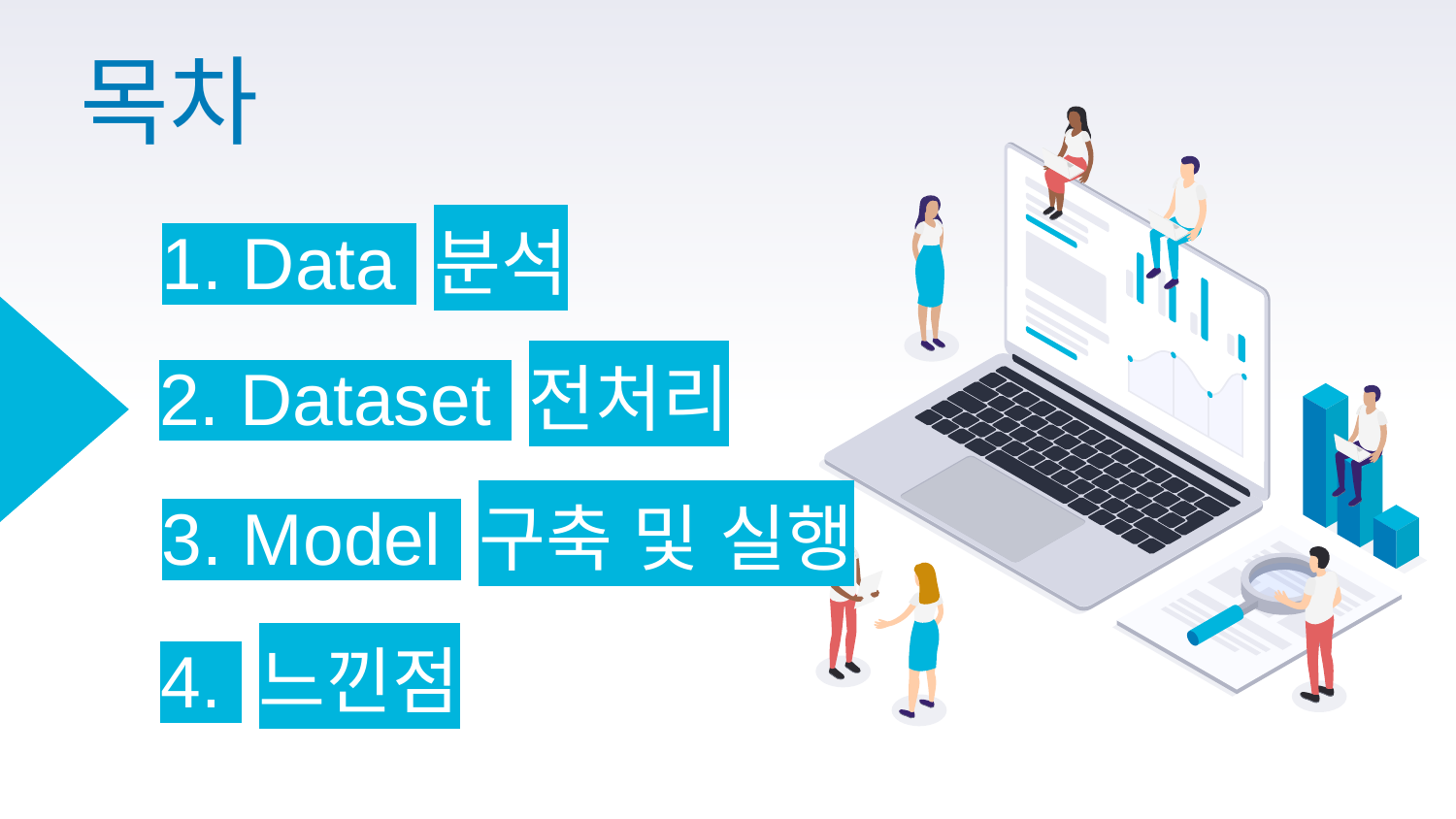

# 목차

1. Data 분석
2. Dataset 전처리
3. Model 구축 및 실행
4. 느낀점